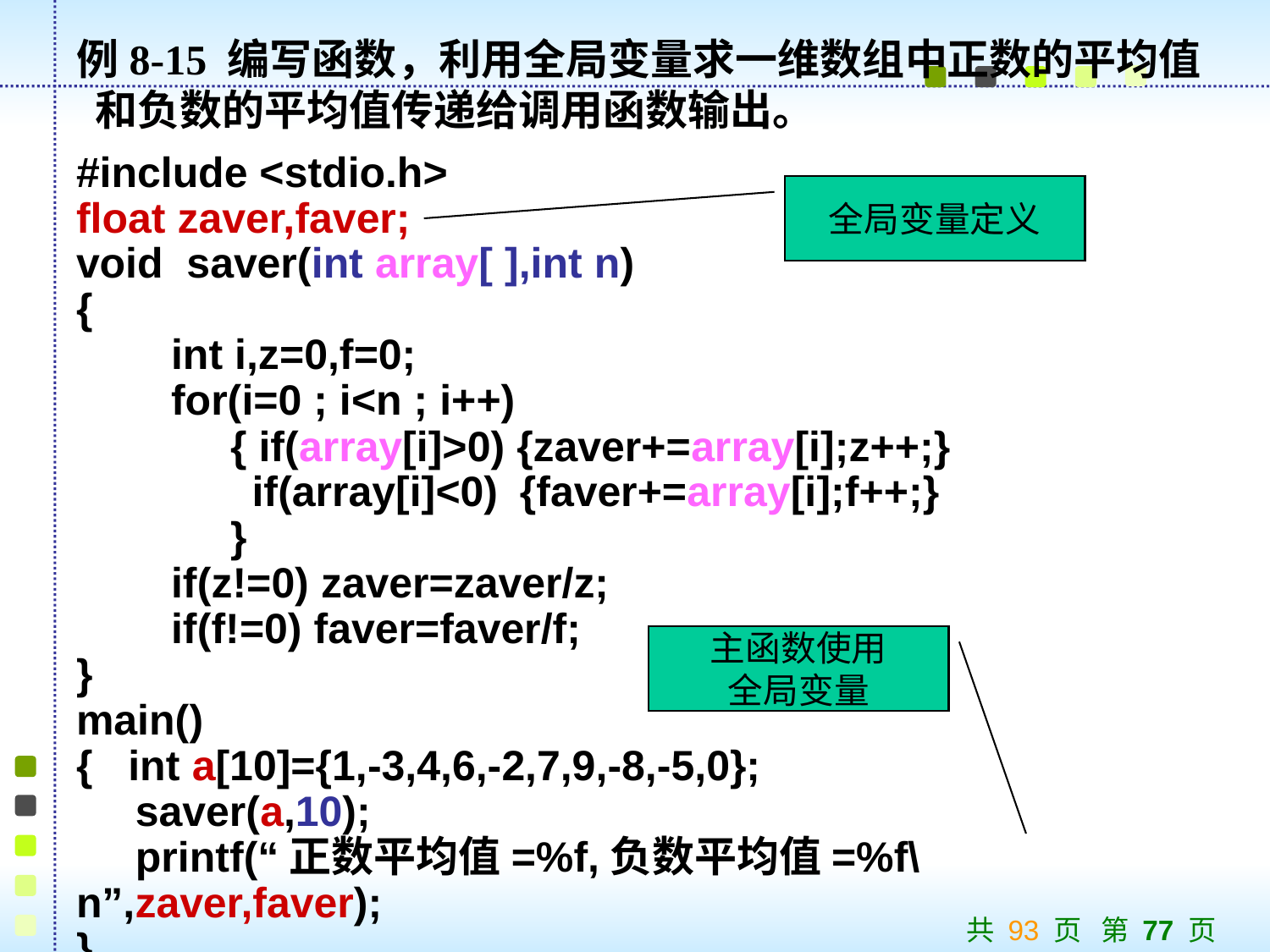

例8-15 编写函数，利用全局变量求一维数组中正数的平均值和负数的平均值传递给调用函数输出。
#
#include <stdio.h>
float zaver,faver;
void  saver(int array[ ],int n)
{
        int i,z=0,f=0;
        for(i=0 ; i<n ; i++)
             { if(array[i]>0) {zaver+=array[i];z++;}
               if(array[i]<0)  {faver+=array[i];f++;}
             }
        if(z!=0) zaver=zaver/z;
        if(f!=0) faver=faver/f;
}
main()
{   int a[10]={1,-3,4,6,-2,7,9,-8,-5,0};
     saver(a,10);
     printf(“正数平均值=%f,负数平均值=%f\n”,zaver,faver);
}

全局变量定义
主函数使用
全局变量
共 93 页   第 77 页